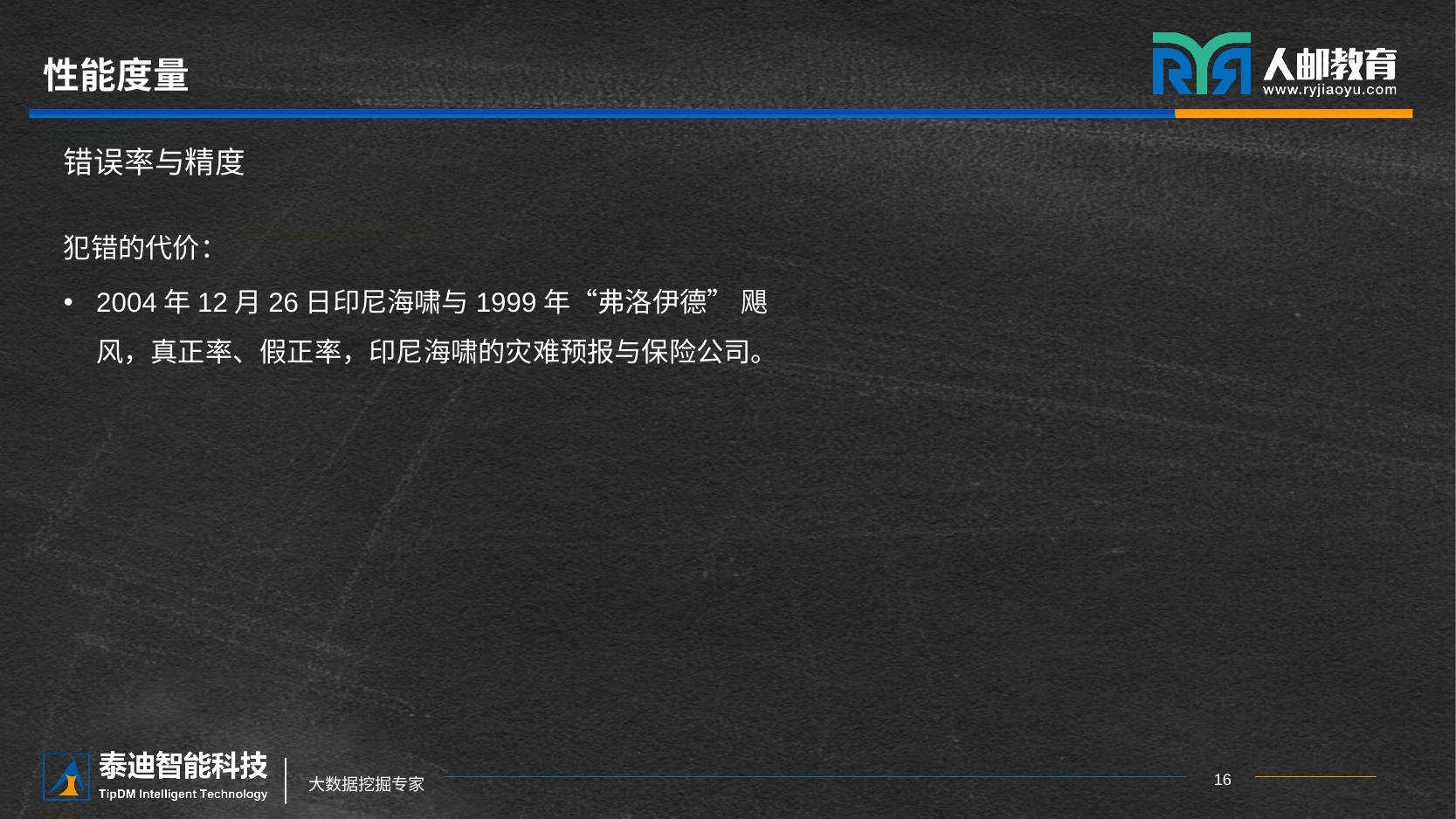

# 性能度量
错误率与精度
犯错的代价：
2004年12月26日印尼海啸与1999年“弗洛伊德” 飓风，真正率、假正率，印尼海啸的灾难预报与保险公司。